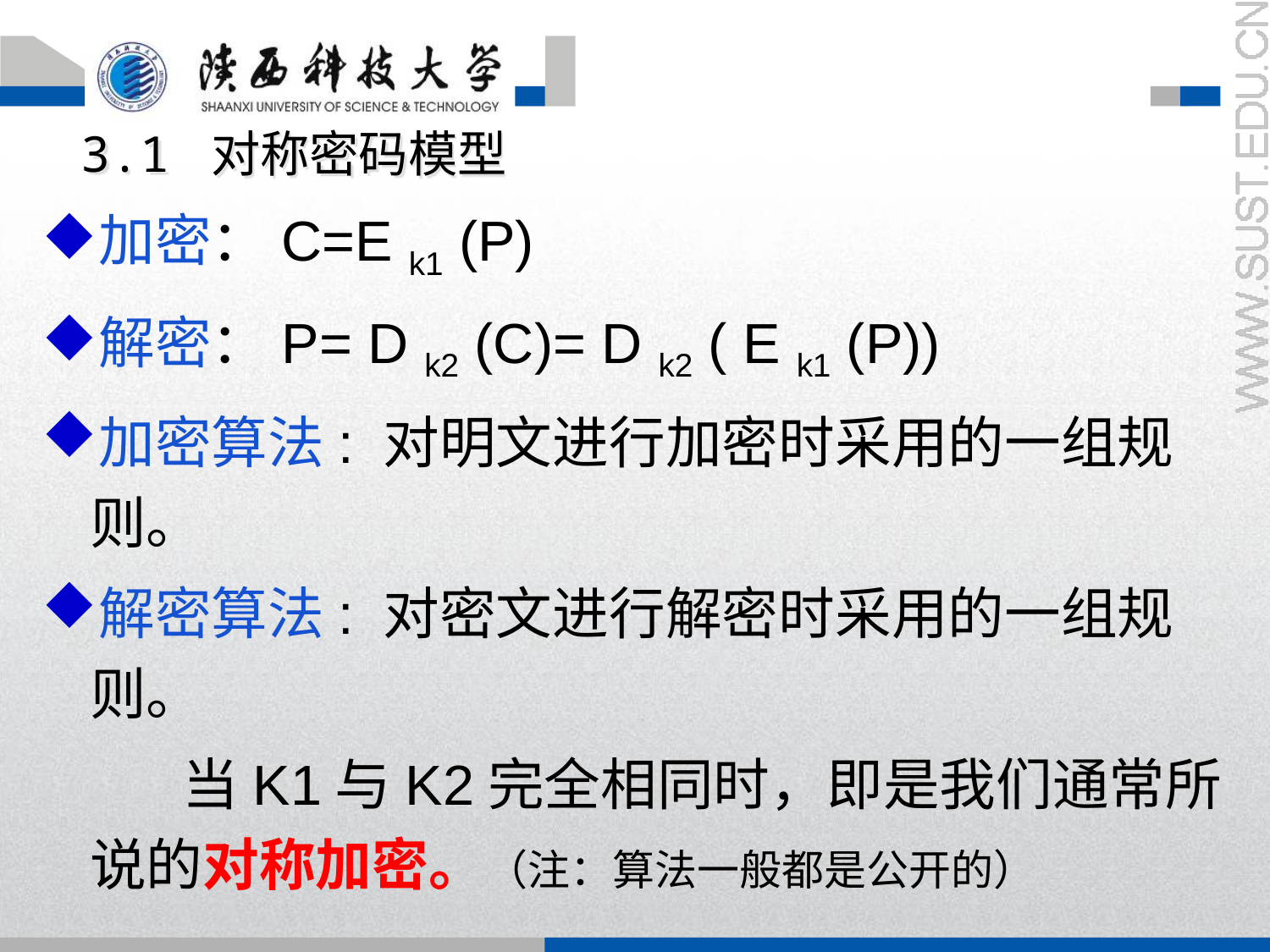

3.1 对称密码模型
加密：C=E k1 (P)
解密：P= D k2 (C)= D k2 ( E k1 (P))
加密算法: 对明文进行加密时采用的一组规则。
解密算法: 对密文进行解密时采用的一组规则。
          当K1与K2完全相同时，即是我们通常所说的对称加密。（注：算法一般都是公开的）